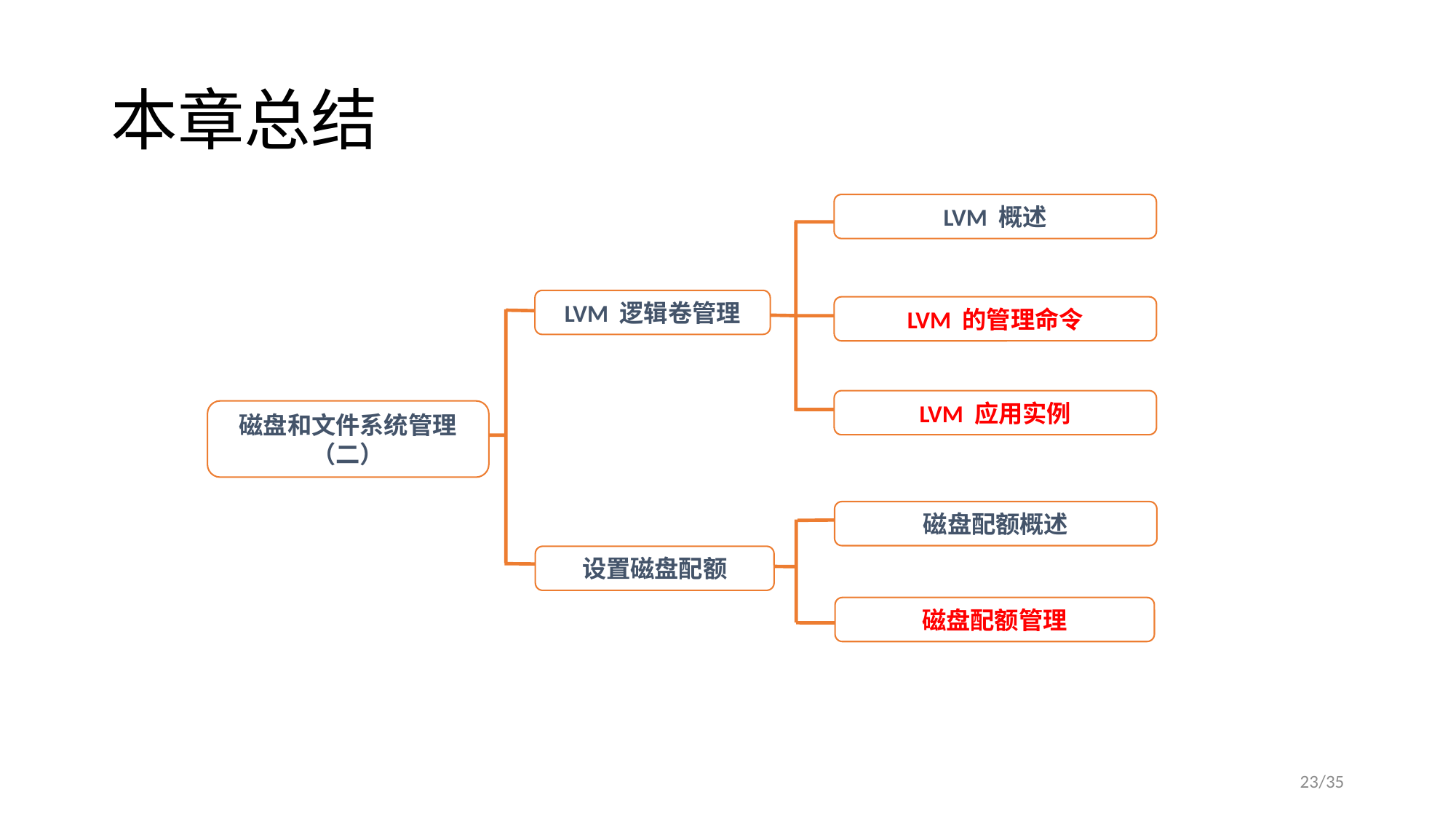

# 本章总结
LVM 概述

LVM 逻辑卷管理
LVM 的管理命令

LVM 应用实例
磁盘和文件系统管理（二）

磁盘配额概述

设置磁盘配额

磁盘配额管理

23/35